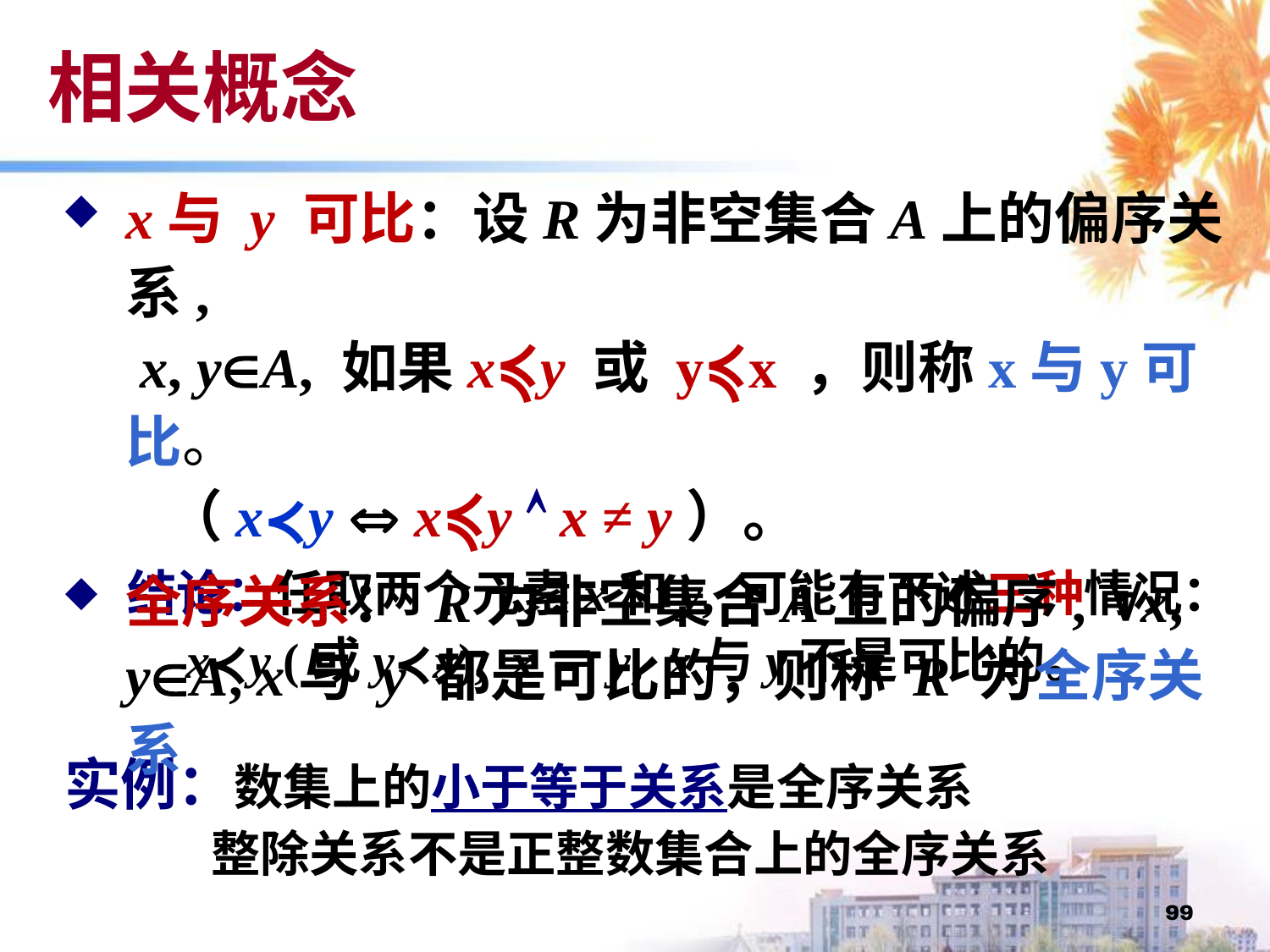

# 相关概念
x与 y 可比：设R为非空集合A上的偏序关系,
 x, y∈A, 如果x≼y 或 y≼x ，则称x与y可比。
       （x≺y ⇔ x≼y ∧ x ≠ y）。
    结论：任取两个元素x和y, 可能有下述三种情况：
          x≺y (或y≺x),  x＝y,  x与y不是可比的。
全序关系： R为非空集合A上的偏序, ∀x, y∈A, x与 y 都是可比的，则称 R 为全序关系
实例：数集上的小于等于关系是全序关系
            整除关系不是正整数集合上的全序关系
99